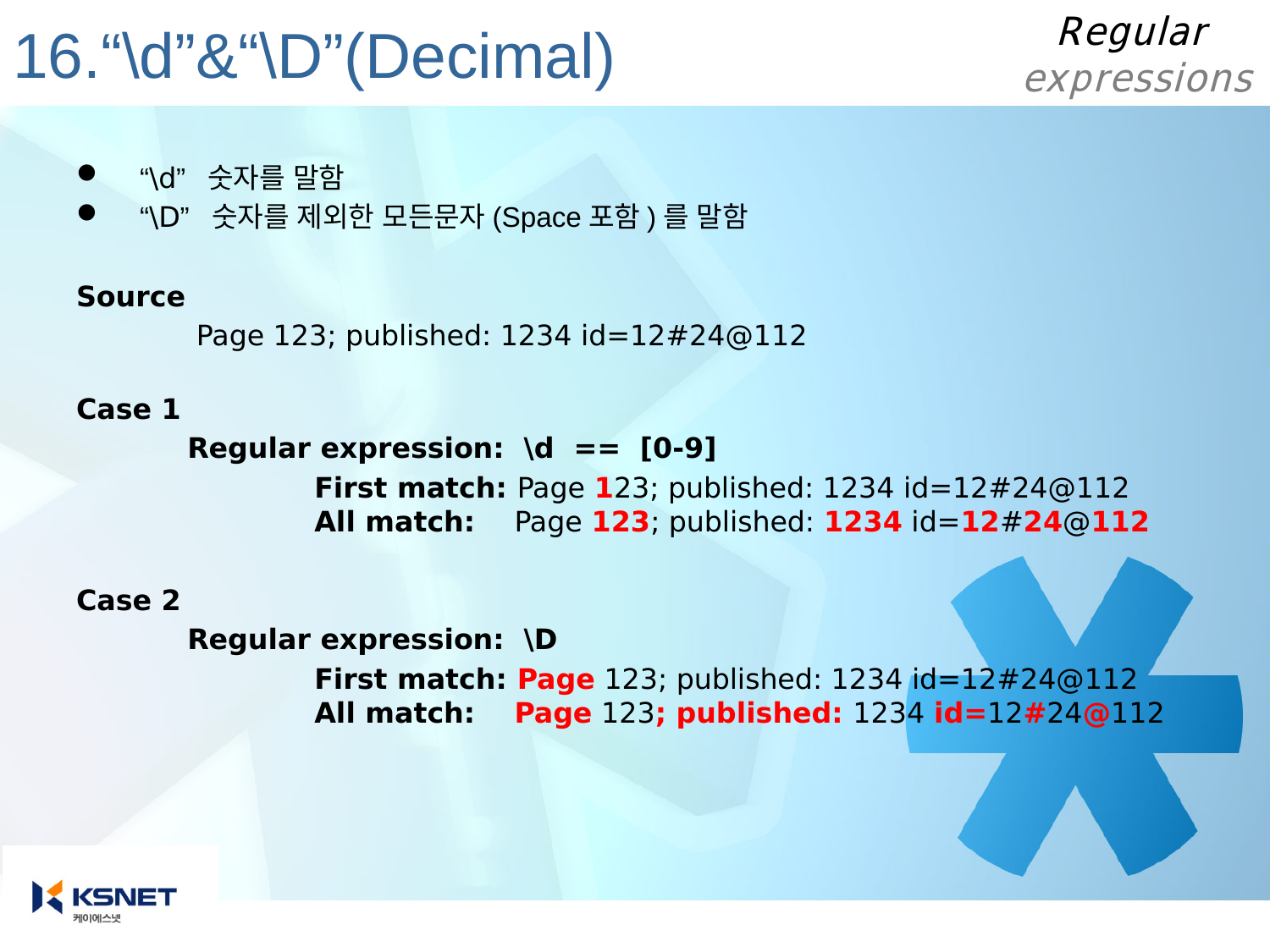

# 16.“\d”&“\D”(Decimal)

“\d”  숫자를 말함
“\D”  숫자를 제외한 모든문자(Space포함)를 말함

Source
		 Page 123; published: 1234 id=12#24@112
Case 1
		Regular expression:  \d  ==  [0-9]
			First match: Page 123; published: 1234 id=12#24@112 			All match:    Page 123; published: 1234 id=12#24@112

Case 2
		Regular expression:  \D
			First match: Page 123; published: 1234 id=12#24@112 			All match:    Page 123; published: 1234 id=12#24@112